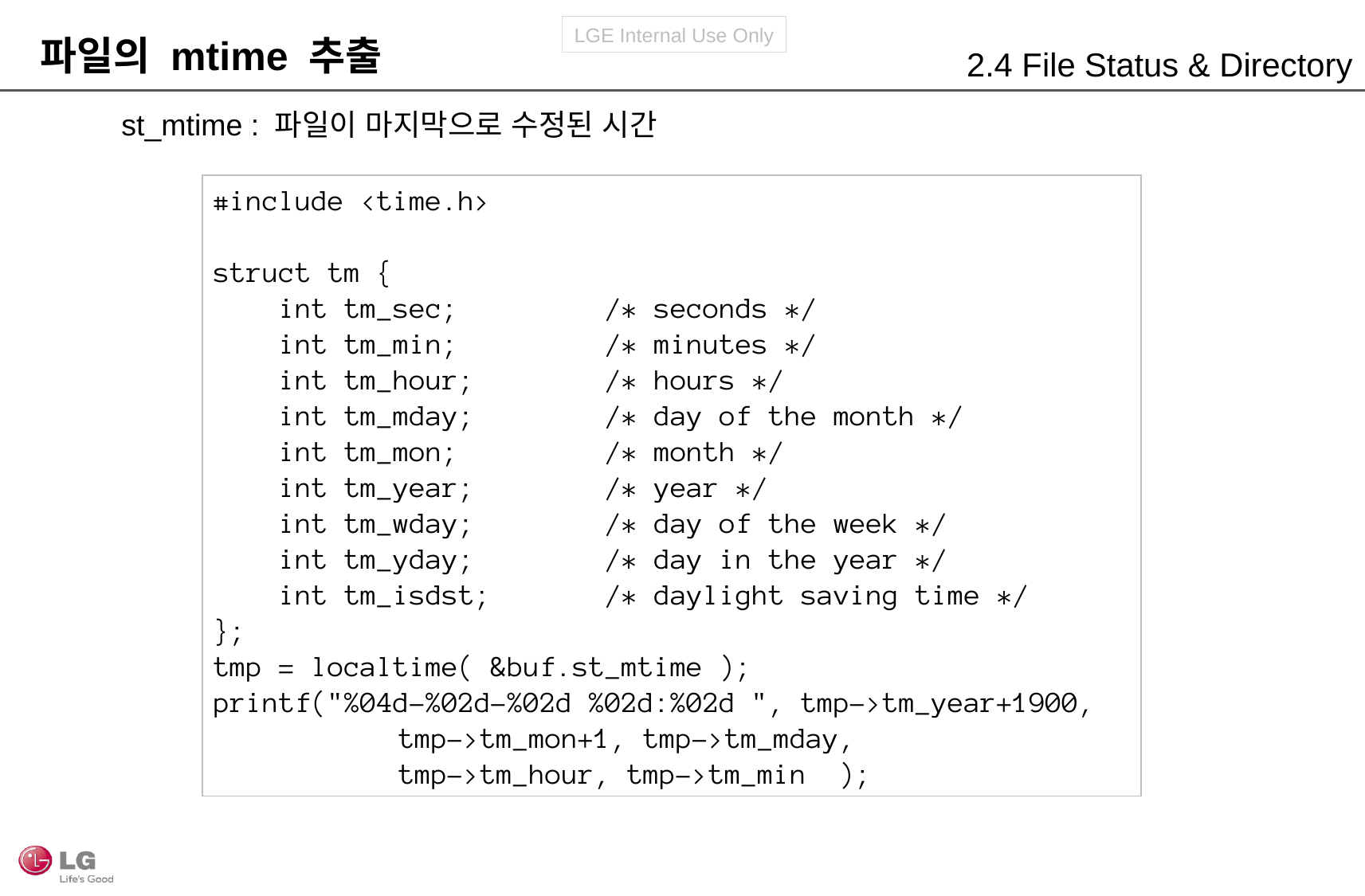

파일의 mtime 추출
2.4 File Status & Directory

st_mtime : 파일이 마지막으로 수정된 시간
#include <time.h>

struct tm {
    int tm_sec;         /* seconds */
    int tm_min;         /* minutes */
    int tm_hour;        /* hours */
    int tm_mday;        /* day of the month */
    int tm_mon;         /* month */
    int tm_year;        /* year */
    int tm_wday;        /* day of the week */
    int tm_yday;        /* day in the year */
    int tm_isdst;       /* daylight saving time */
};
tmp = localtime( &buf.st_mtime );
printf("%04d-%02d-%02d %02d:%02d ", tmp->tm_year+1900,
	    tmp->tm_mon+1, tmp->tm_mday,
	    tmp->tm_hour, tmp->tm_min  );